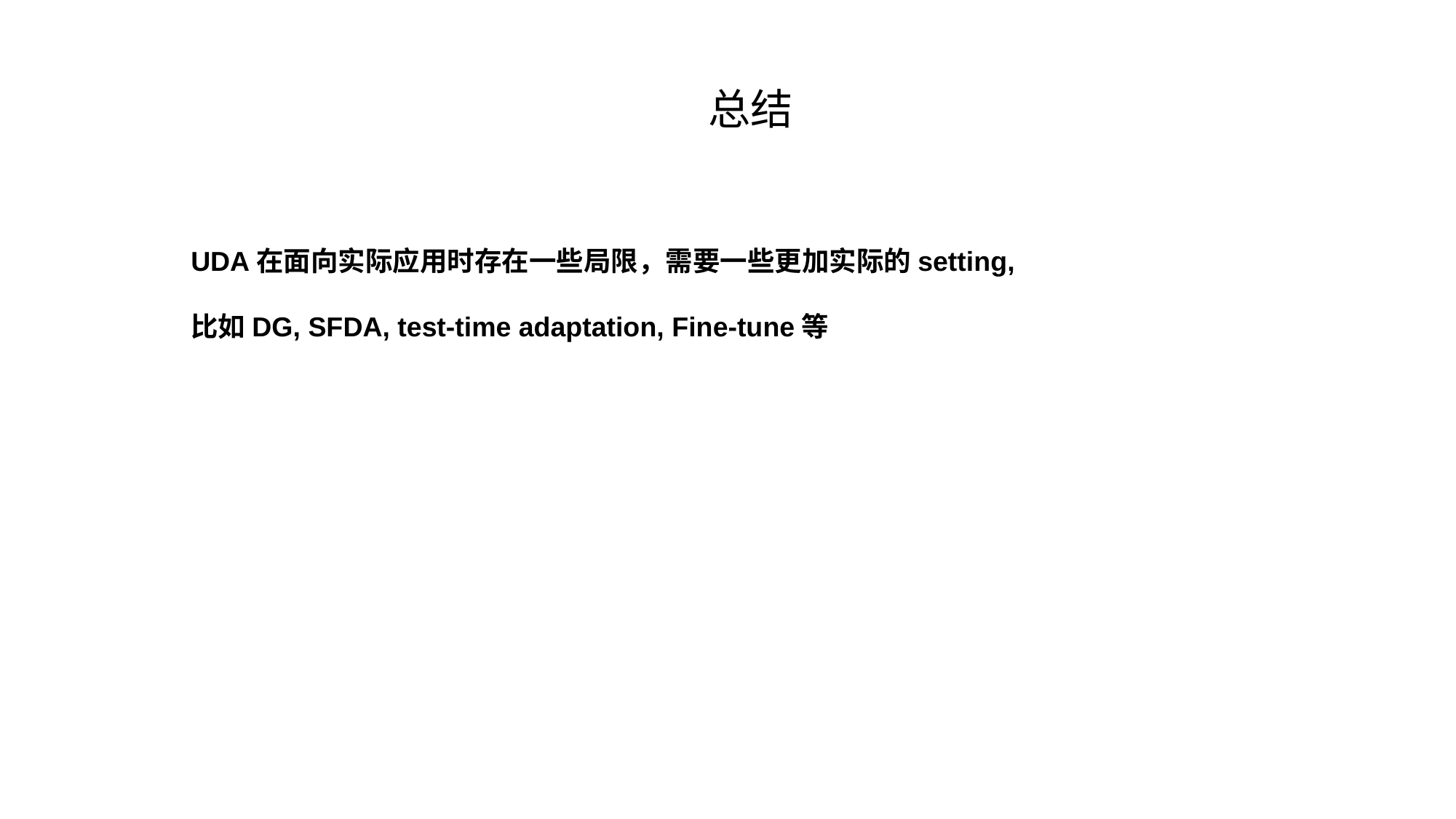

总结

UDA在面向实际应用时存在一些局限，需要一些更加实际的setting,

比如DG, SFDA, test-time adaptation, Fine-tune等